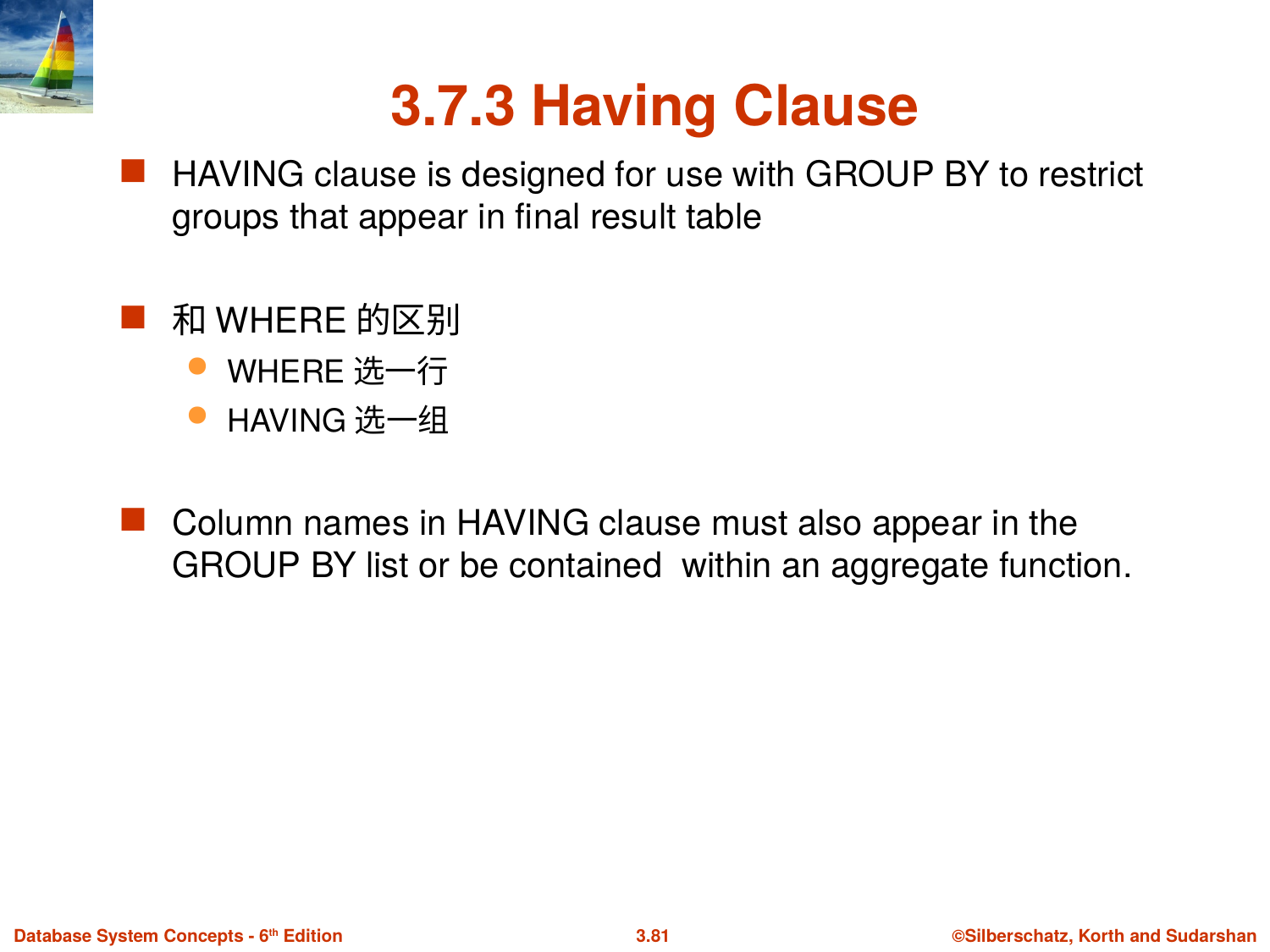

# 3.7.3 Having Clause
HAVING clause is designed for use with GROUP BY to restrict groups that appear in final result table

和WHERE的区别
WHERE选一行
HAVING选一组

Column names in HAVING clause must also appear in the GROUP BY list or be contained  within an aggregate function.